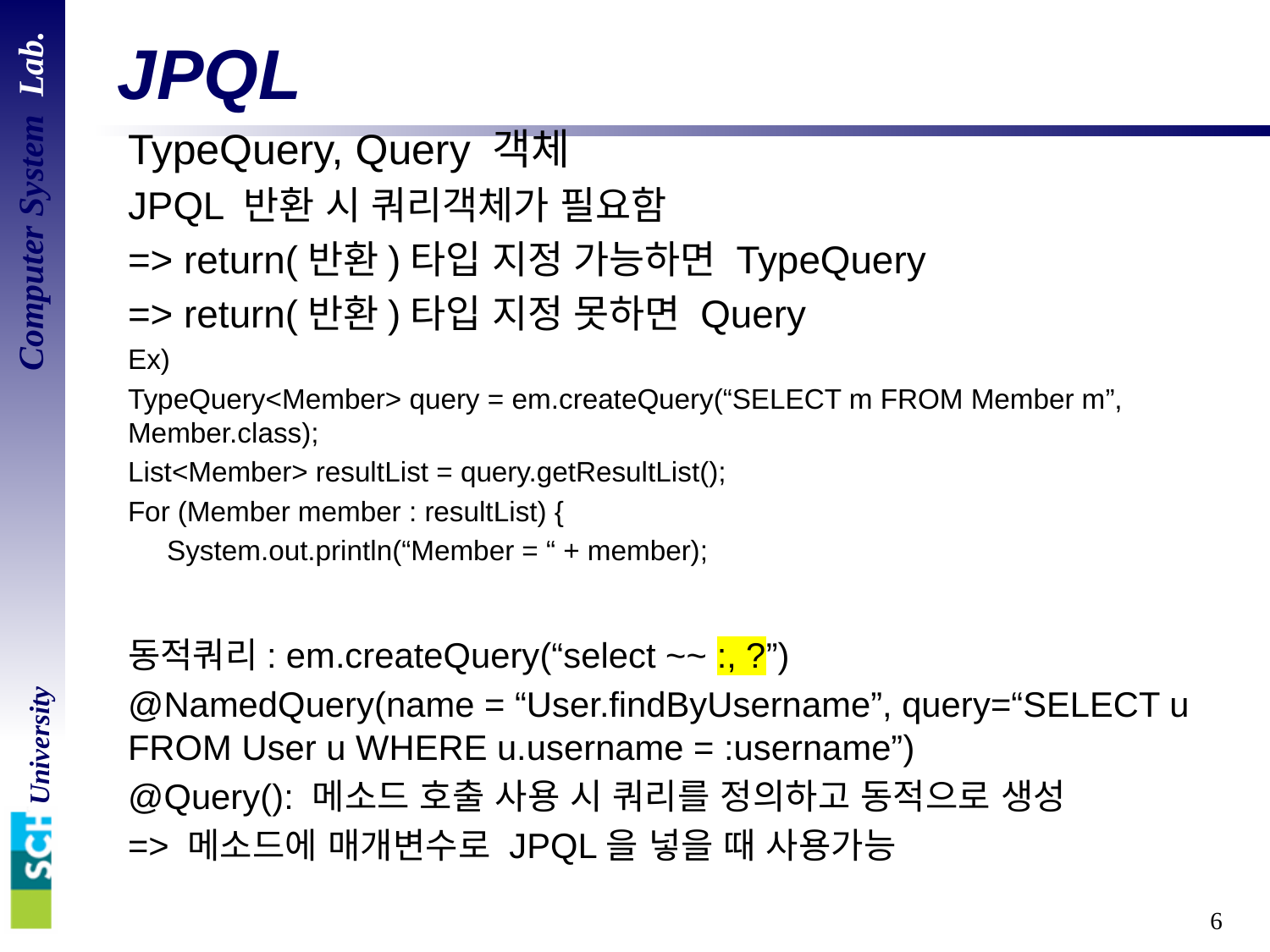

# JPQL
TypeQuery, Query 객체
JPQL 반환 시 쿼리객체가 필요함
=> return(반환)타입 지정 가능하면 TypeQuery
=> return(반환)타입 지정 못하면 Query
Ex)
TypeQuery<Member> query = em.createQuery(“SELECT m FROM Member m”, Member.class);
List<Member> resultList = query.getResultList();
For (Member member : resultList) {
     System.out.println(“Member = “ + member);

동적쿼리: em.createQuery(“select ~~ :, ?”)
@NamedQuery(name = “User.findByUsername”, query=“SELECT u FROM User u WHERE u.username = :username”)
@Query(): 메소드 호출 사용 시 쿼리를 정의하고 동적으로 생성
=> 메소드에 매개변수로 JPQL을 넣을 때 사용가능